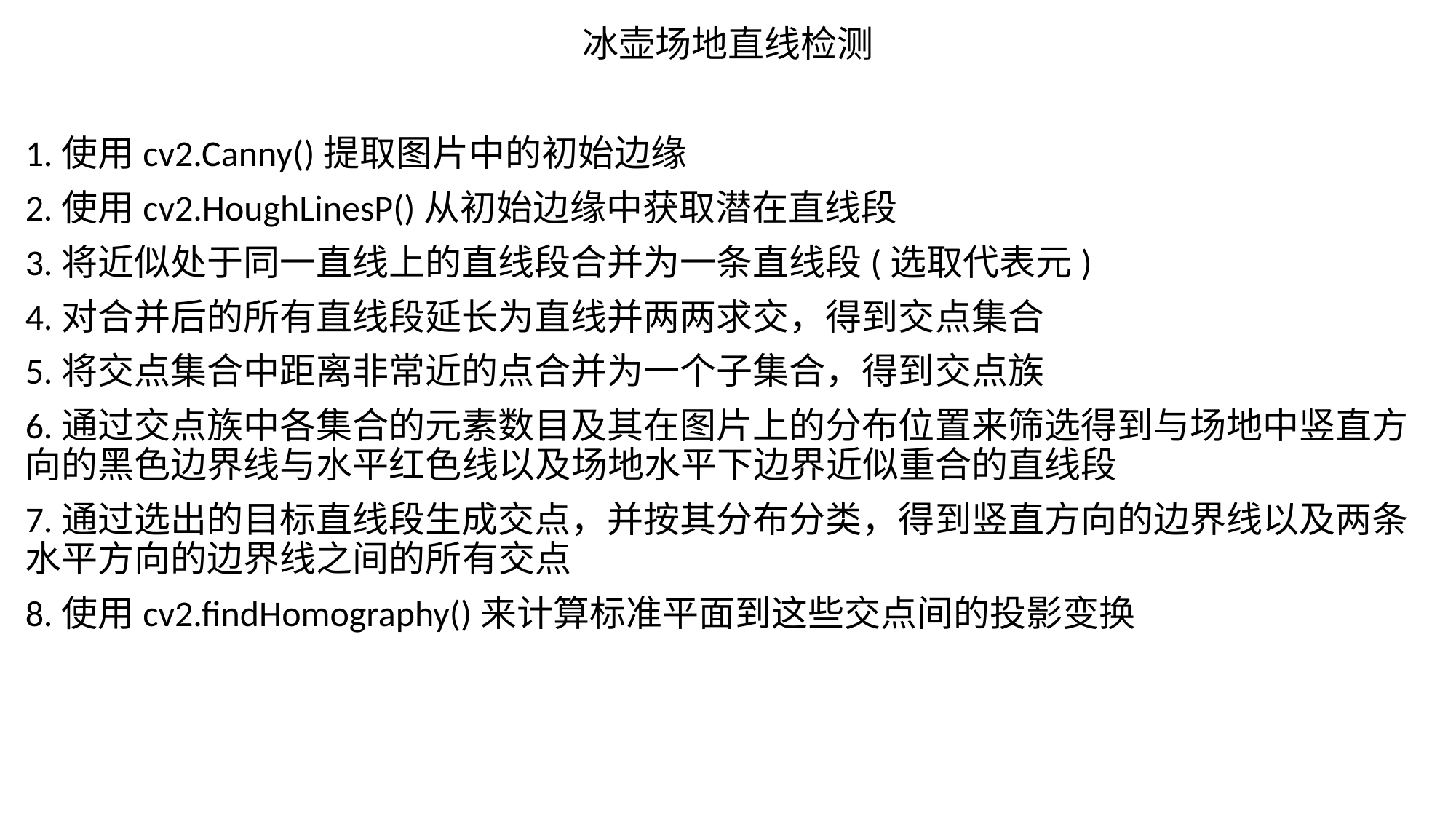

冰壶场地直线检测

1.使用cv2.Canny()提取图片中的初始边缘
2.使用cv2.HoughLinesP()从初始边缘中获取潜在直线段
3.将近似处于同一直线上的直线段合并为一条直线段(选取代表元)
4.对合并后的所有直线段延长为直线并两两求交，得到交点集合
5.将交点集合中距离非常近的点合并为一个子集合，得到交点族
6.通过交点族中各集合的元素数目及其在图片上的分布位置来筛选得到与场地中竖直方向的黑色边界线与水平红色线以及场地水平下边界近似重合的直线段
7.通过选出的目标直线段生成交点，并按其分布分类，得到竖直方向的边界线以及两条水平方向的边界线之间的所有交点
8.使用cv2.findHomography()来计算标准平面到这些交点间的投影变换